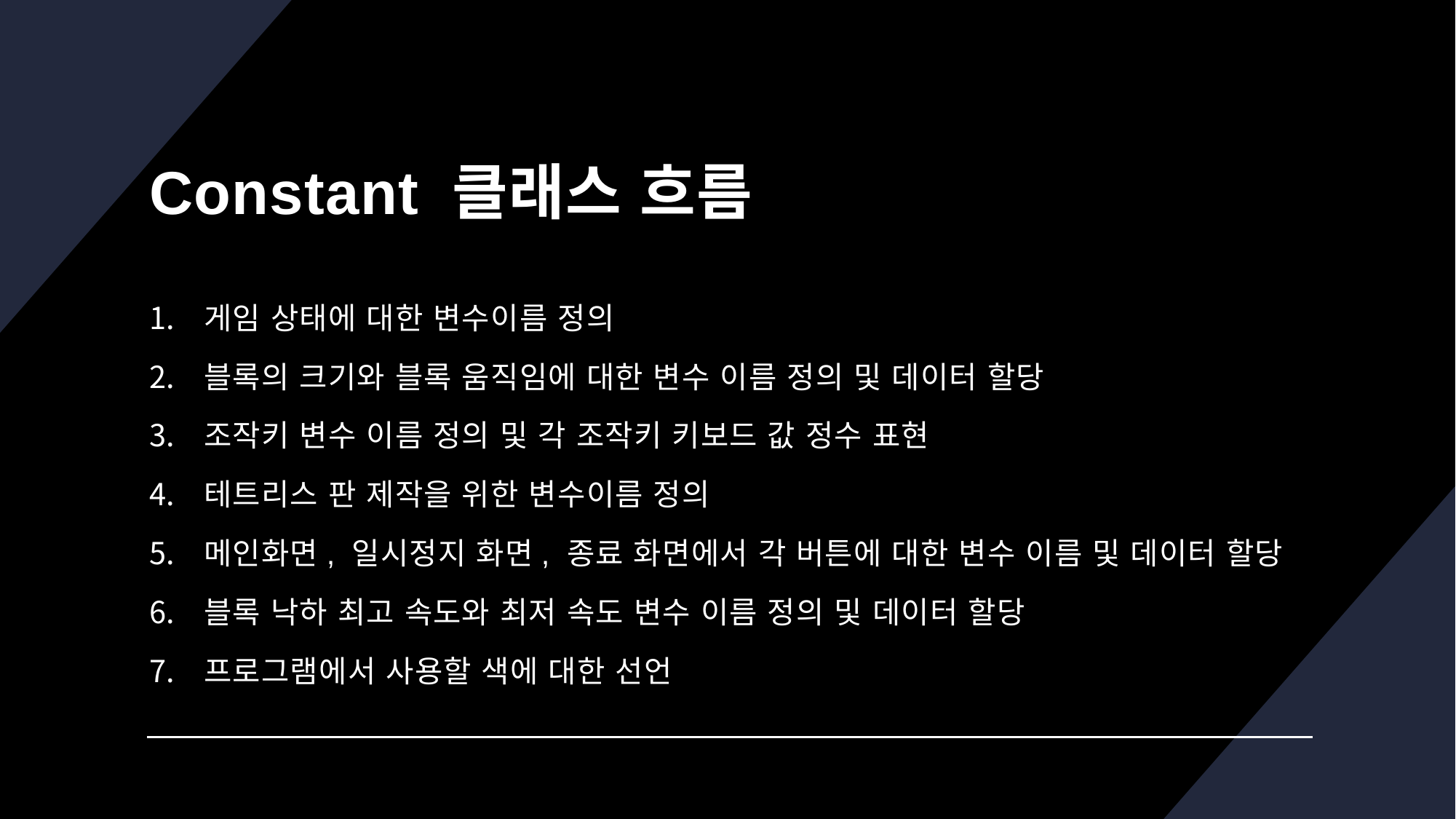

# Constant 클래스 흐름
게임 상태에 대한 변수이름 정의
블록의 크기와 블록 움직임에 대한 변수 이름 정의 및 데이터 할당
조작키 변수 이름 정의 및 각 조작키 키보드 값 정수 표현
테트리스 판 제작을 위한 변수이름 정의
메인화면, 일시정지 화면, 종료 화면에서 각 버튼에 대한 변수 이름 및 데이터 할당
블록 낙하 최고 속도와 최저 속도 변수 이름 정의 및 데이터 할당
프로그램에서 사용할 색에 대한 선언